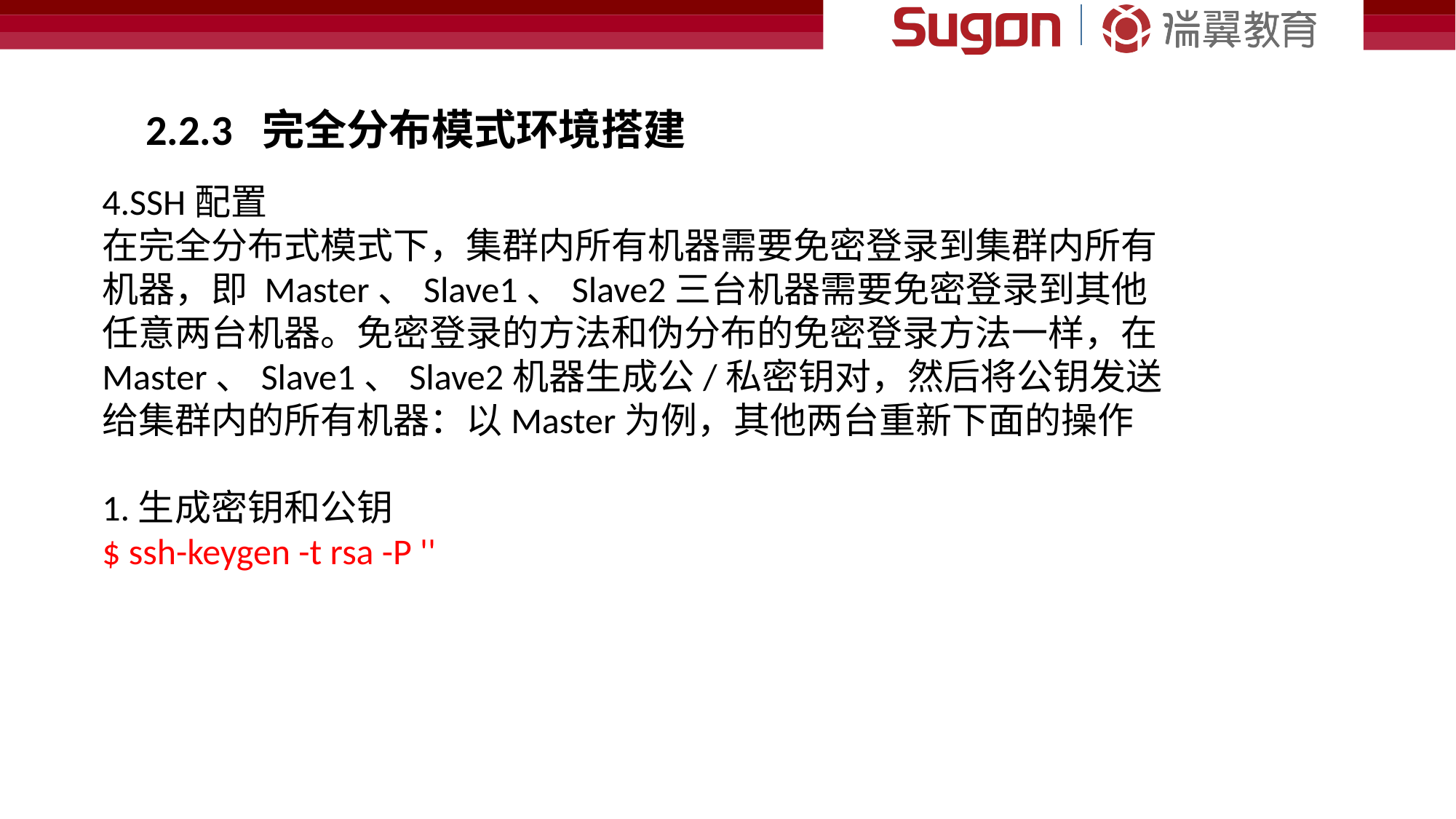

2.2.3  完全分布模式环境搭建
4.SSH配置
在完全分布式模式下，集群内所有机器需要免密登录到集群内所有机器，即 Master、Slave1、Slave2三台机器需要免密登录到其他任意两台机器。免密登录的方法和伪分布的免密登录方法一样，在Master、Slave1、Slave2机器生成公/私密钥对，然后将公钥发送给集群内的所有机器：以Master为例，其他两台重新下面的操作

1.生成密钥和公钥
$ ssh-keygen -t rsa -P ''